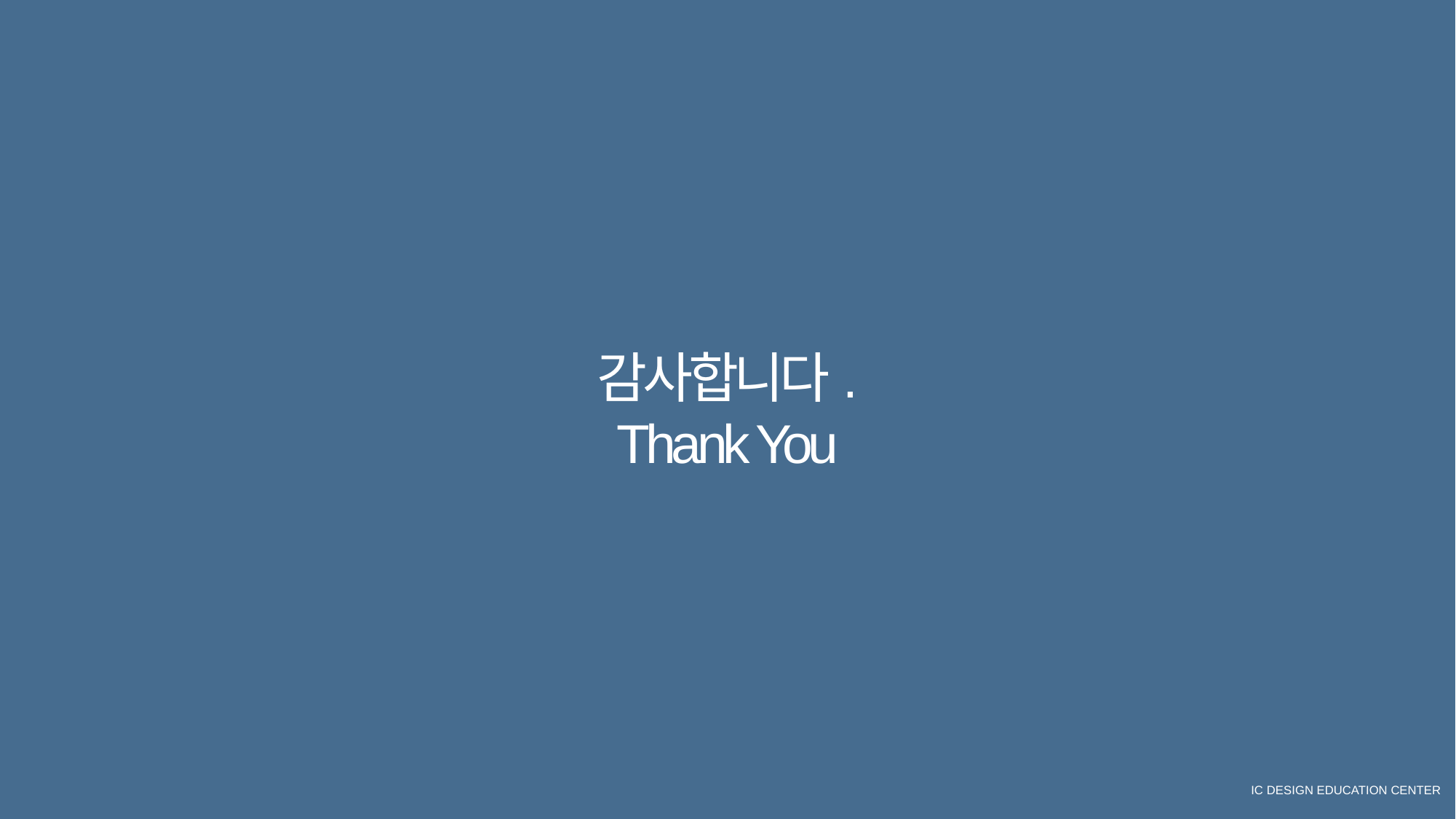

감사합니다.
Thank You
IC DESIGN EDUCATION CENTER